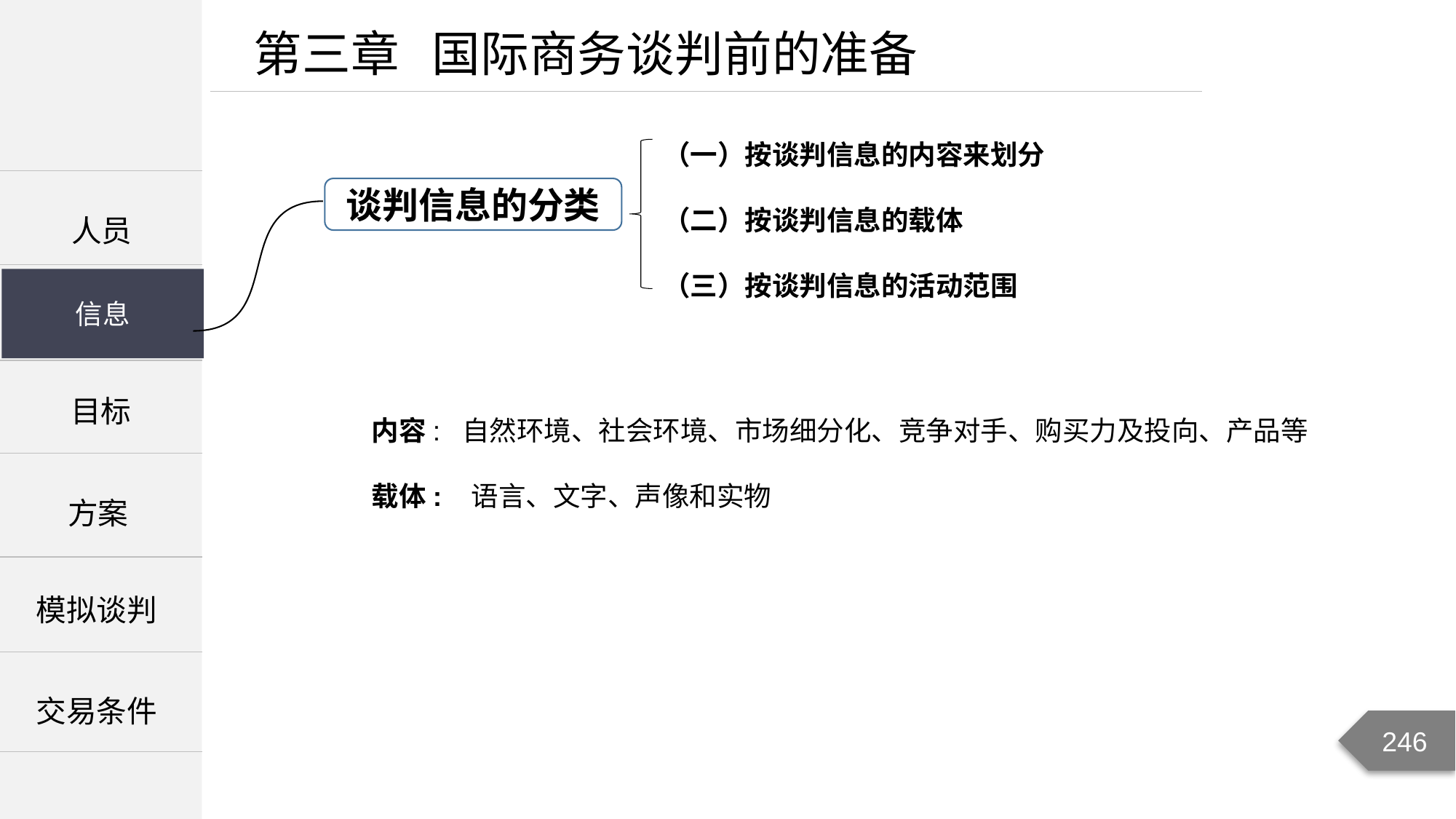

第三章   国际商务谈判前的准备
（一）按谈判信息的内容来划分
（二）按谈判信息的载体
（三）按谈判信息的活动范围

|  |
| --- |
|  |
|  |
谈判信息的分类
人员
信息

信息
目标
内容:  自然环境、社会环境、市场细分化、竞争对手、购买力及投向、产品等
载体:   语言、文字、声像和实物
方案
模拟谈判
交易条件
246